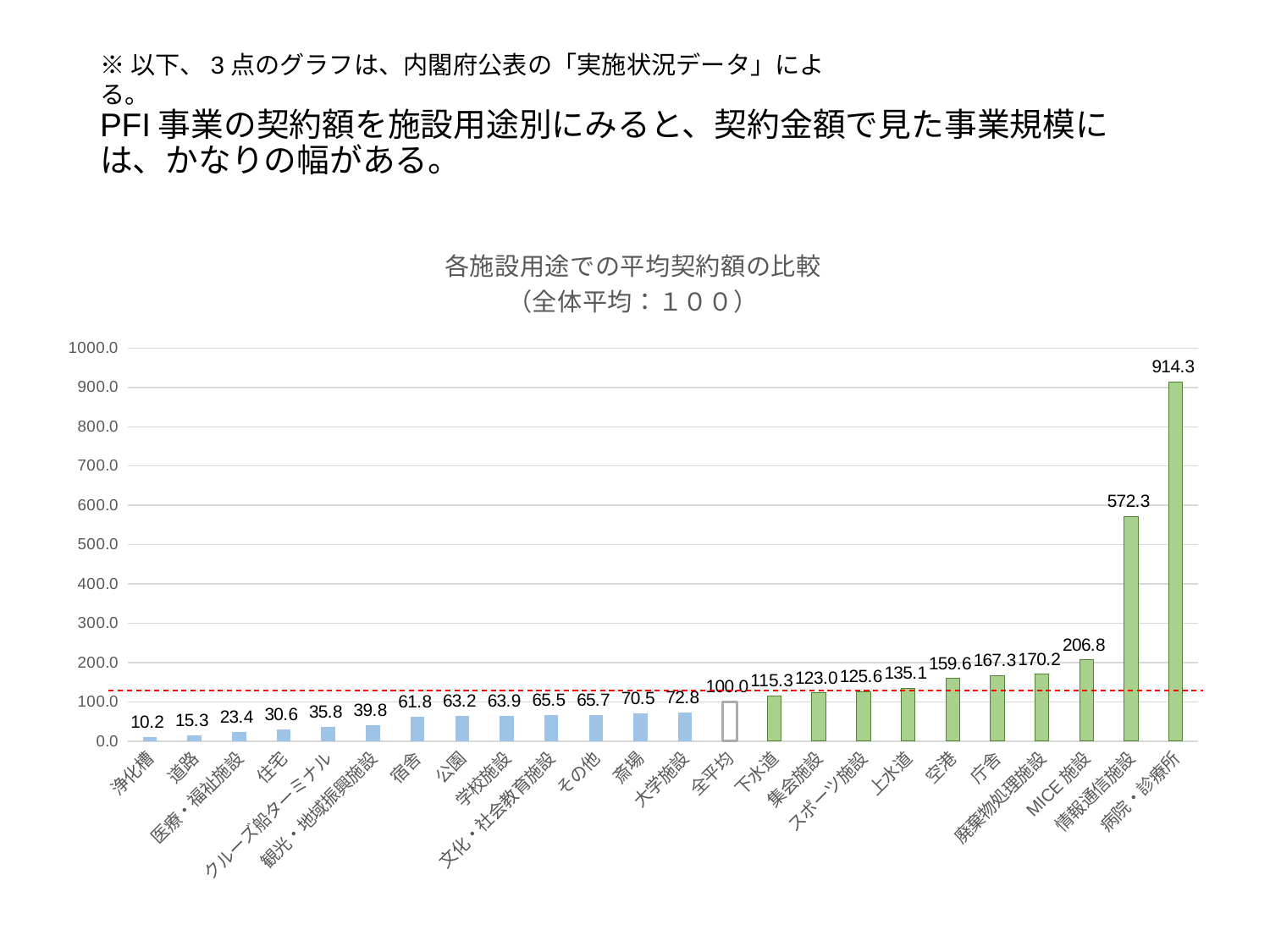

※以下、3点のグラフは、内閣府公表の「実施状況データ」による。
# PFI事業の契約額を施設用途別にみると、契約金額で見た事業規模には、かなりの幅がある。

### Chart: 各施設用途での平均契約額の比較
（全体平均：１００）

| Category |  |
|---|---|
| 浄化槽 | 10.19325898275996 |
| 道路 | 15.25594506269992 |
| 医療・福祉施設 | 23.41714659383385 |
| 住宅 | 30.60936035194987 |
| クルーズ船ターミナル | 35.78454713065972 |
| 観光・地域振興施設 | 39.79996014664895 |
| 宿舎 | 61.78110241201226 |
| 公園 | 63.24917499399214 |
| 学校施設 | 63.9178959481364 |
| 文化・社会教育施設 | 65.48094241721729 |
| その他 | 65.7104428529925 |
| 斎場 | 70.51489580935326 |
| 大学施設 | 72.76762244652829 |
| 全平均 | 100.0 |
| 下水道 | 115.2542030976052 |
| 集会施設 | 123.0368324172727 |
| スポーツ施設 | 125.5781166924623 |
| 上水道 | 135.1191770066933 |
| 空港 | 159.6055279365359 |
| 庁舎 | 167.2805722435701 |
| 廃棄物処理施設 | 170.2255058759779 |
| MICE施設 | 206.7617834099774 |
| 情報通信施設 | 572.2525707827857 |
| 病院・診療所 | 914.302126060085 |